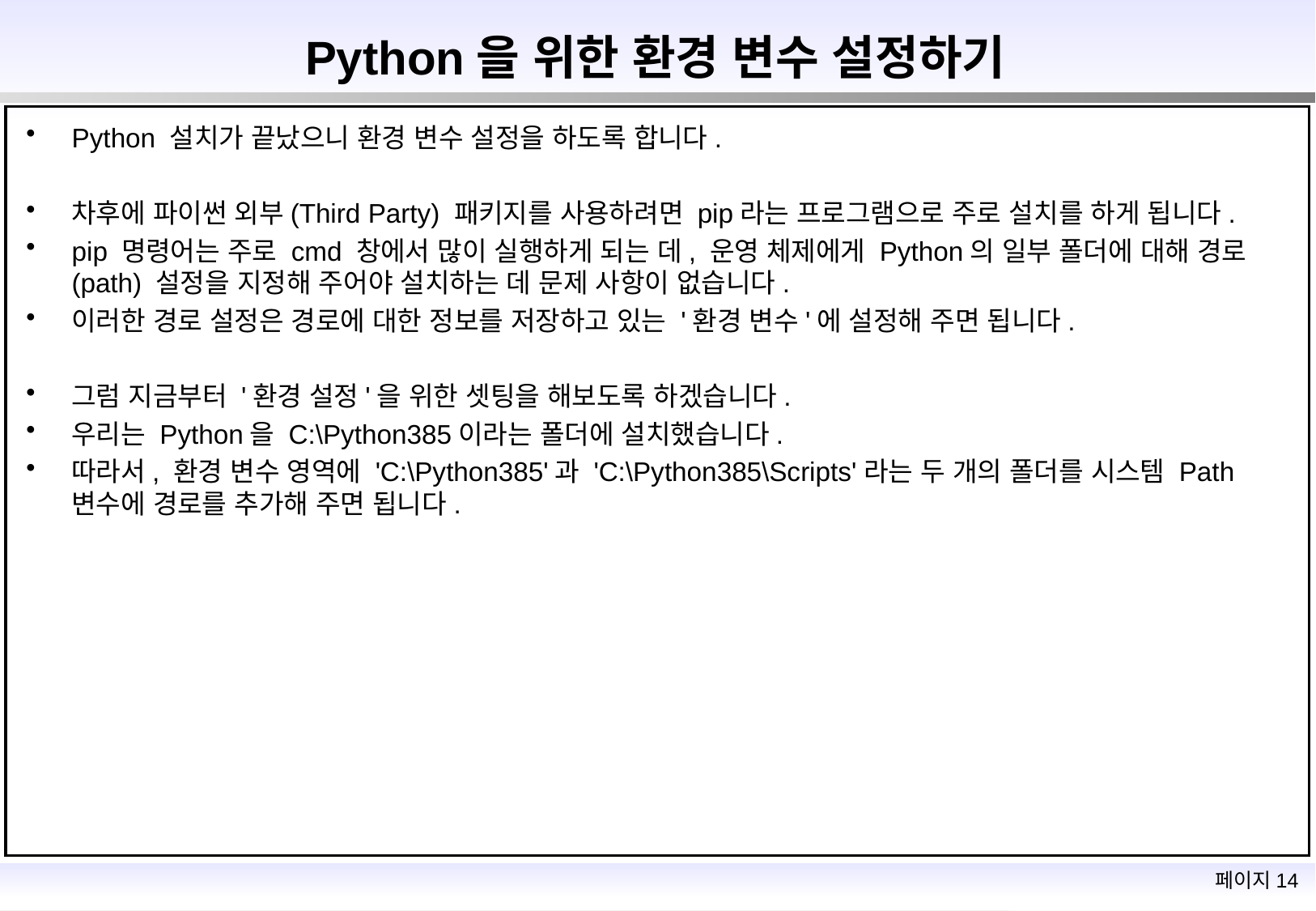

# Python을 위한 환경 변수 설정하기
Python 설치가 끝났으니 환경 변수 설정을 하도록 합니다.

차후에 파이썬 외부(Third Party) 패키지를 사용하려면 pip라는 프로그램으로 주로 설치를 하게 됩니다.
pip 명령어는 주로 cmd 창에서 많이 실행하게 되는 데, 운영 체제에게 Python의 일부 폴더에 대해 경로(path) 설정을 지정해 주어야 설치하는 데 문제 사항이 없습니다.
이러한 경로 설정은 경로에 대한 정보를 저장하고 있는 '환경 변수'에 설정해 주면 됩니다.

그럼 지금부터 '환경 설정'을 위한 셋팅을 해보도록 하겠습니다.
우리는 Python을 C:\Python385이라는 폴더에 설치했습니다.
따라서, 환경 변수 영역에 'C:\Python385'과 'C:\Python385\Scripts'라는 두 개의 폴더를 시스템 Path 변수에 경로를 추가해 주면 됩니다.